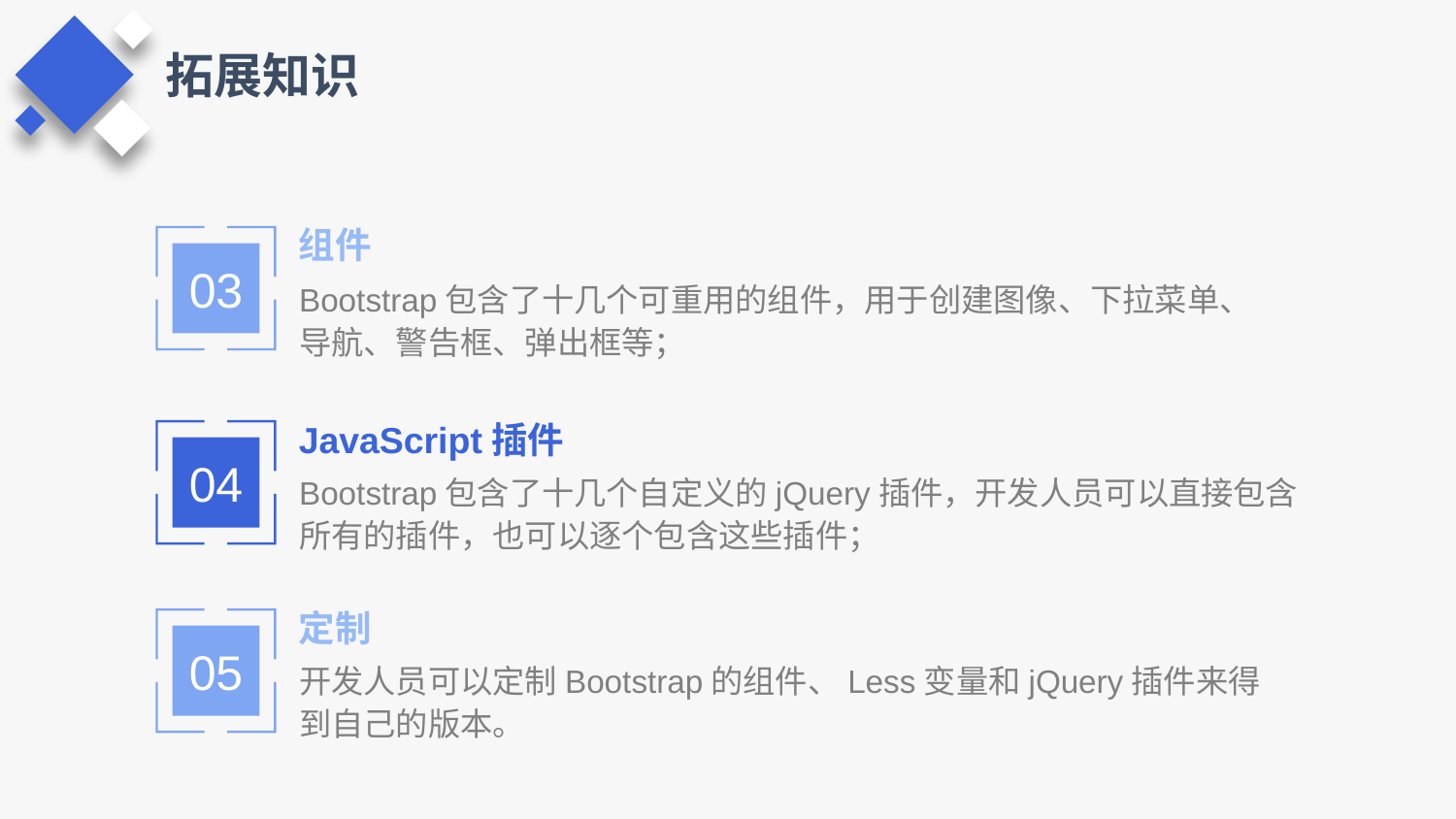

拓展知识

组件

03
Bootstrap包含了十几个可重用的组件，用于创建图像、下拉菜单、导航、警告框、弹出框等；
JavaScript插件

04
Bootstrap包含了十几个自定义的jQuery插件，开发人员可以直接包含所有的插件，也可以逐个包含这些插件；
定制

05
开发人员可以定制Bootstrap的组件、Less变量和jQuery插件来得到自己的版本。